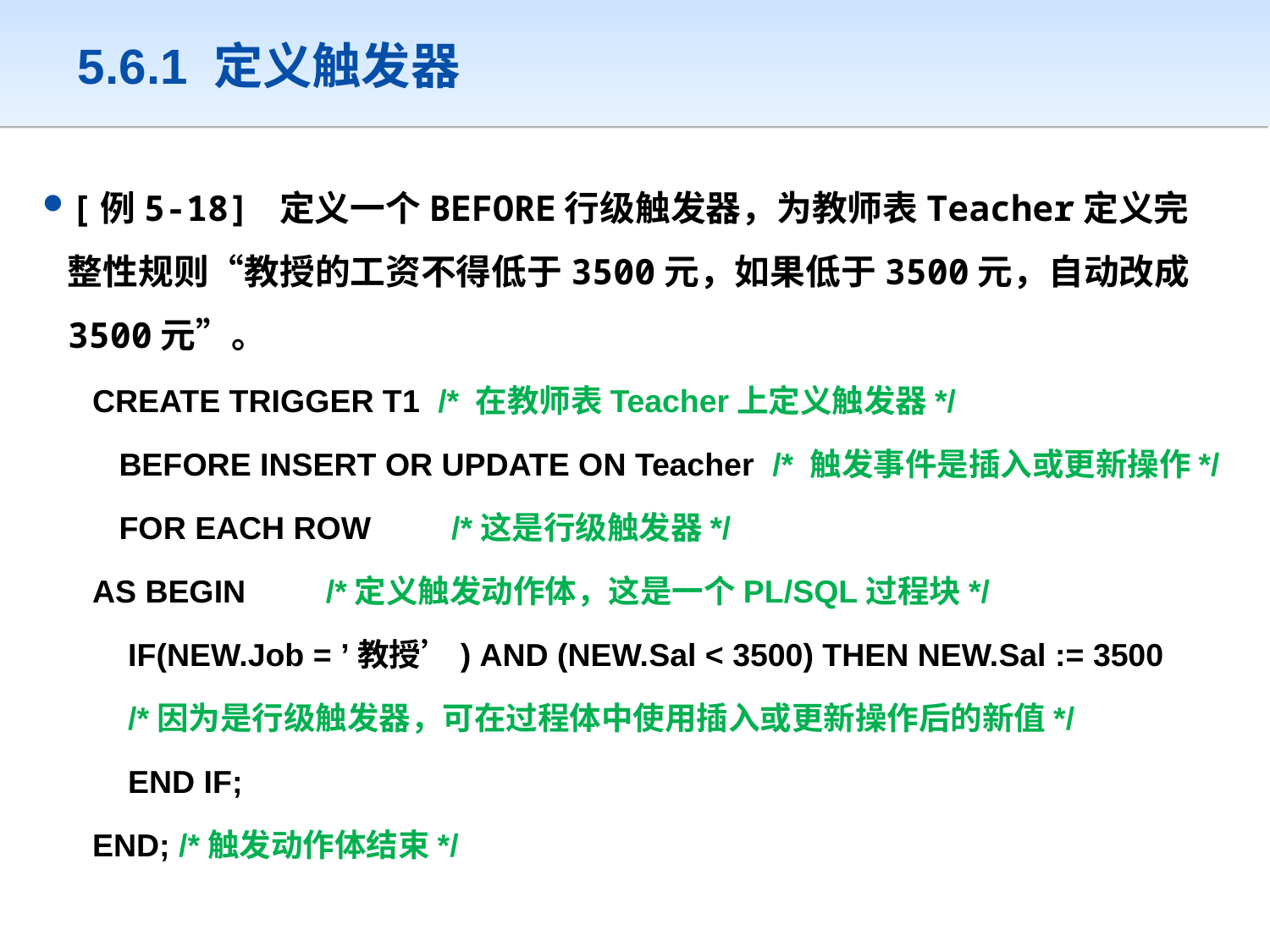

# 5.6.1 定义触发器
[例5-18] 定义一个BEFORE行级触发器，为教师表Teacher定义完整性规则“教授的工资不得低于3500元，如果低于3500元，自动改成3500元”。
CREATE TRIGGER T1  /* 在教师表Teacher上定义触发器*/
   BEFORE INSERT OR UPDATE ON Teacher  /* 触发事件是插入或更新操作*/
   FOR EACH ROW         /*这是行级触发器*/
AS BEGIN         /*定义触发动作体，这是一个PL/SQL过程块*/
    IF(NEW.Job = ’教授’) AND (NEW.Sal < 3500) THEN NEW.Sal := 3500
    /*因为是行级触发器，可在过程体中使用插入或更新操作后的新值*/
    END IF;
END; /*触发动作体结束*/